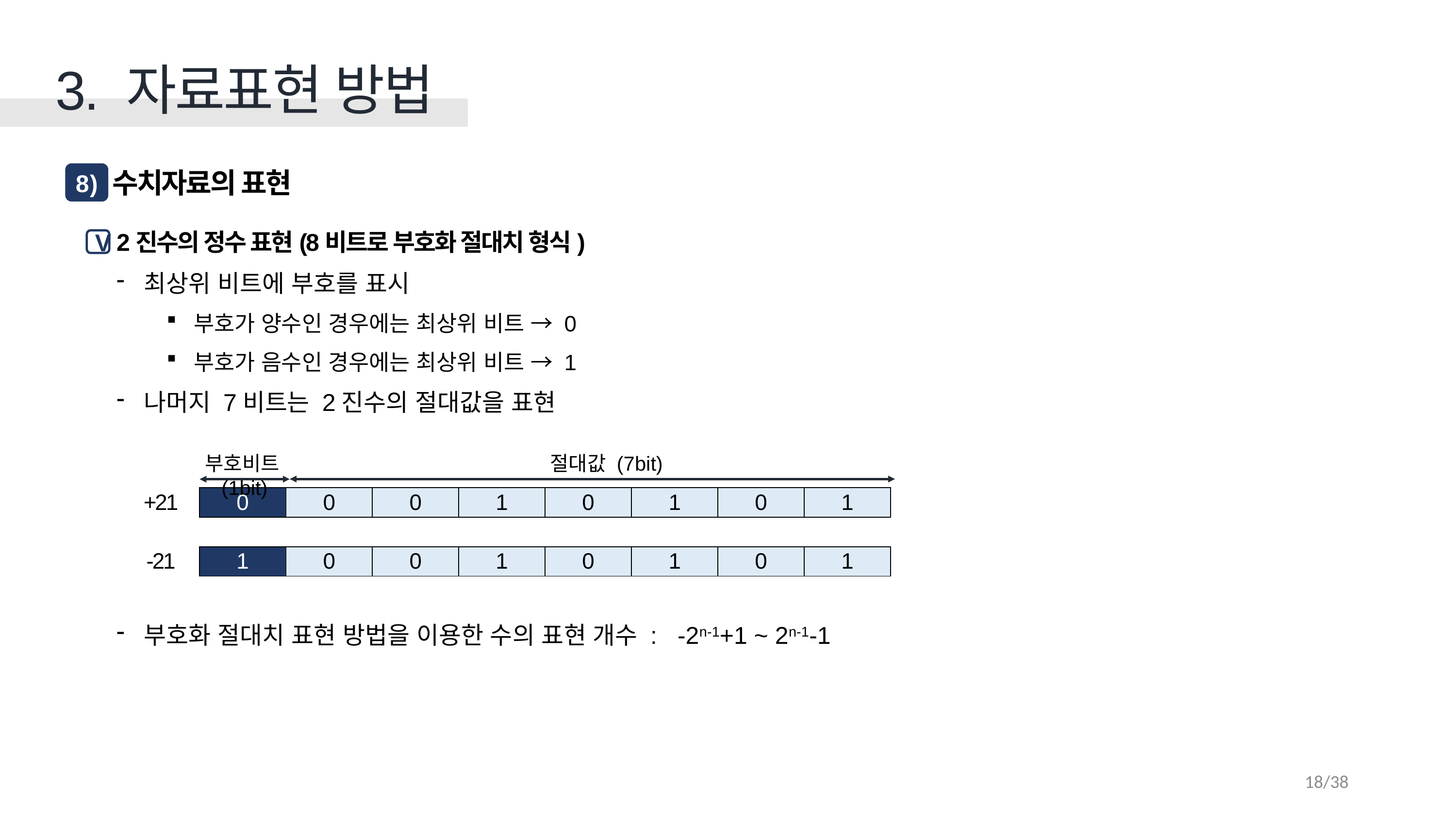

3. 자료표현 방법

수치자료의 표현
8 )
2진수의 정수 표현(8비트로 부호화 절대치 형식)

최상위 비트에 부호를 표시

부호가 양수인 경우에는 최상위 비트 → 0

부호가 음수인 경우에는 최상위 비트 → 1

나머지 7비트는 2진수의 절대값을 표현

부호화 절대치 표현 방법을 이용한 수의 표현 개수 :   -2n-1+1 ~ 2n-1-1

V
|  |  |  |  |  |  |  |  |  |
| --- | --- | --- | --- | --- | --- | --- | --- | --- |
| +21 | 0 | 0 | 0 | 1 | 0 | 1 | 0 | 1 |
|  |  |  |  |  |  |  |  |  |
| -21 | 1 | 0 | 0 | 1 | 0 | 1 | 0 | 1 |
부호비트(1bit)
절대값 (7bit)
18/38